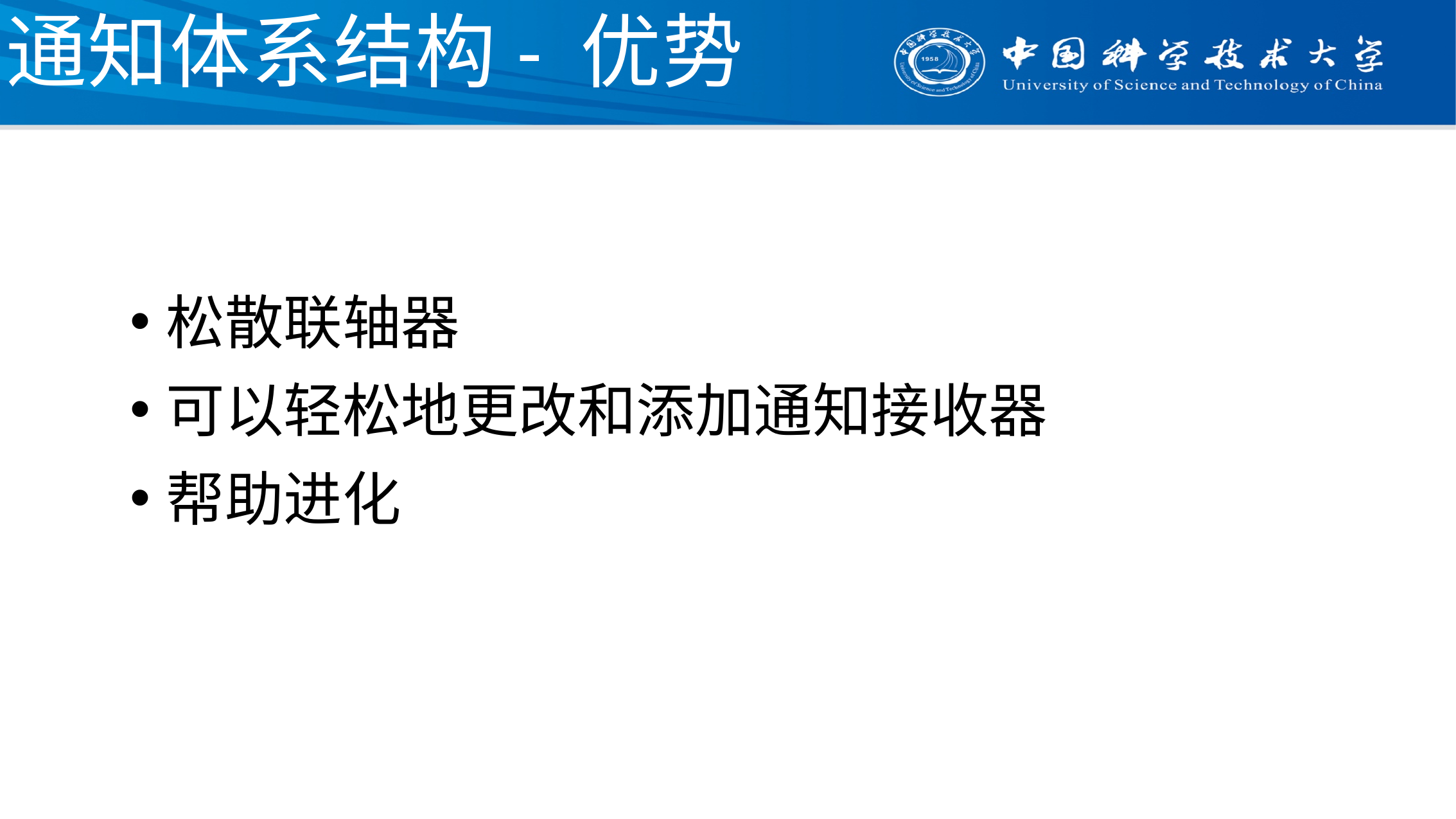

# 通知体系结构- 优势
松散联轴器
可以轻松地更改和添加通知接收器
帮助进化